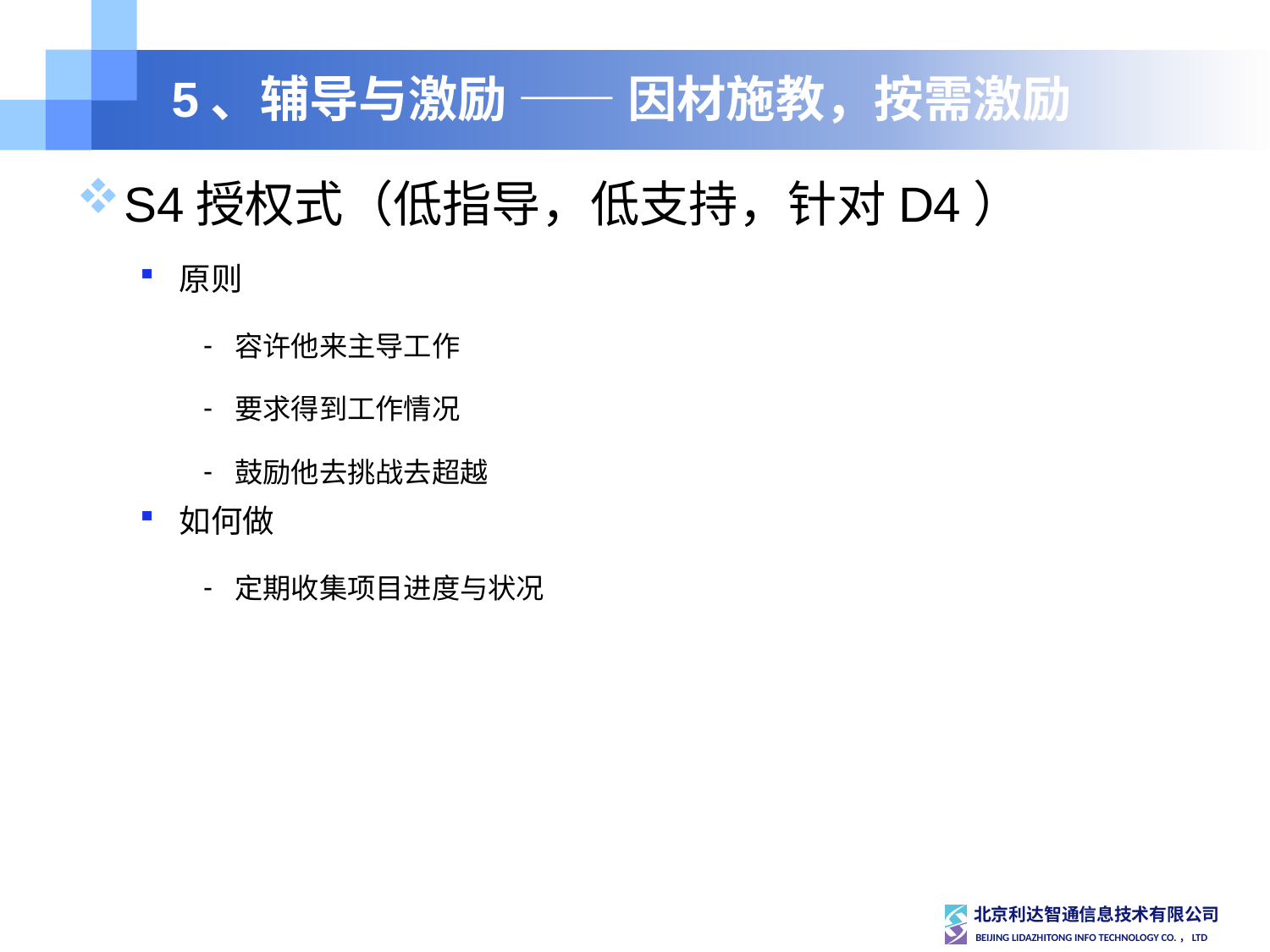

# 5、辅导与激励 —— 因材施教，按需激励
S4授权式（低指导，低支持，针对D4）
原则
容许他来主导工作
要求得到工作情况
鼓励他去挑战去超越
如何做
定期收集项目进度与状况